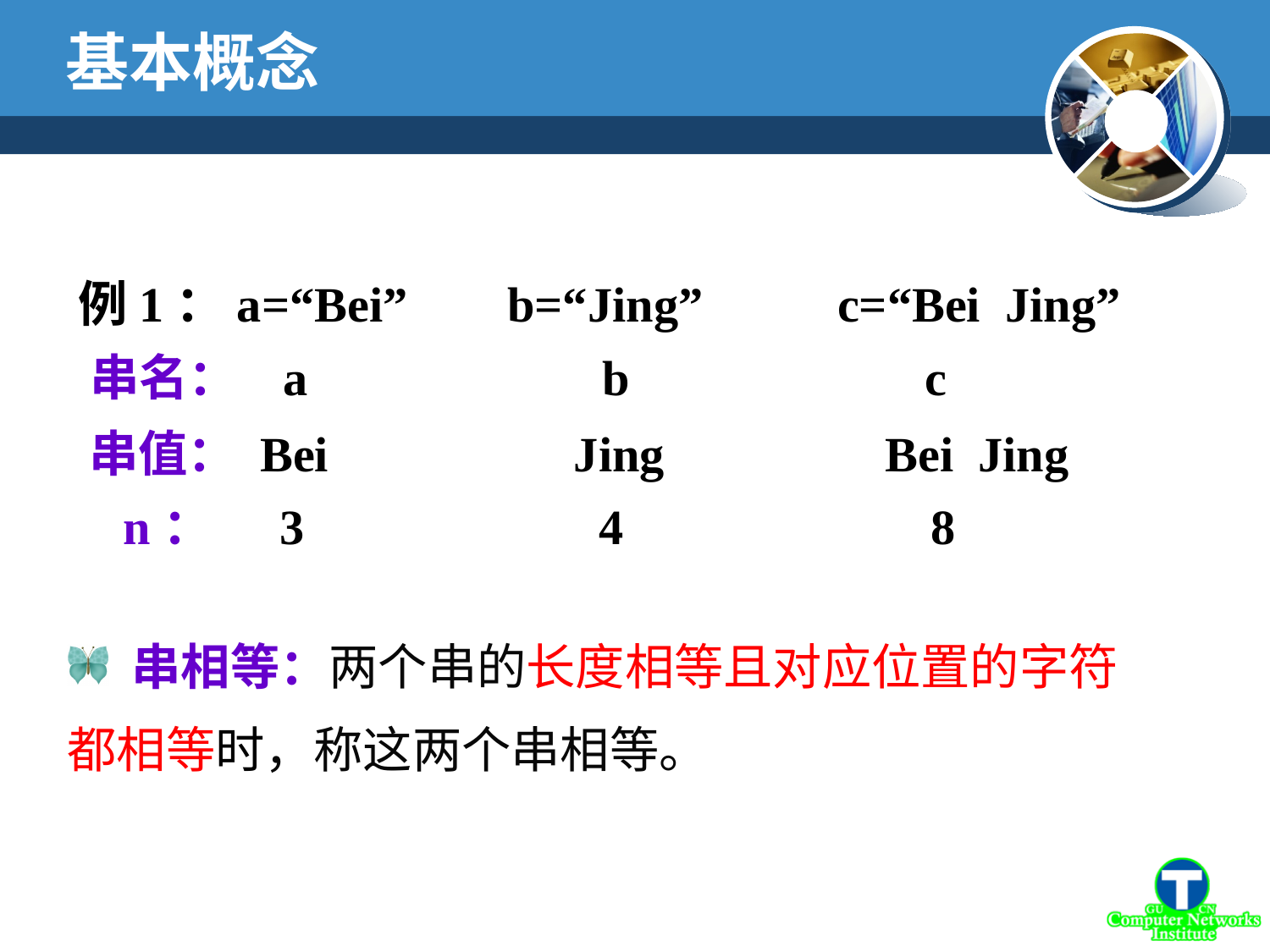

# 基本概念
例1：a=“Bei”
b=“Jing”
c=“Bei  Jing”
串名：   a                        b                        c
串值： Bei                    Jing                  Bei  Jing
 n：     3                        4                         8
 串相等：两个串的长度相等且对应位置的字符都相等时，称这两个串相等。